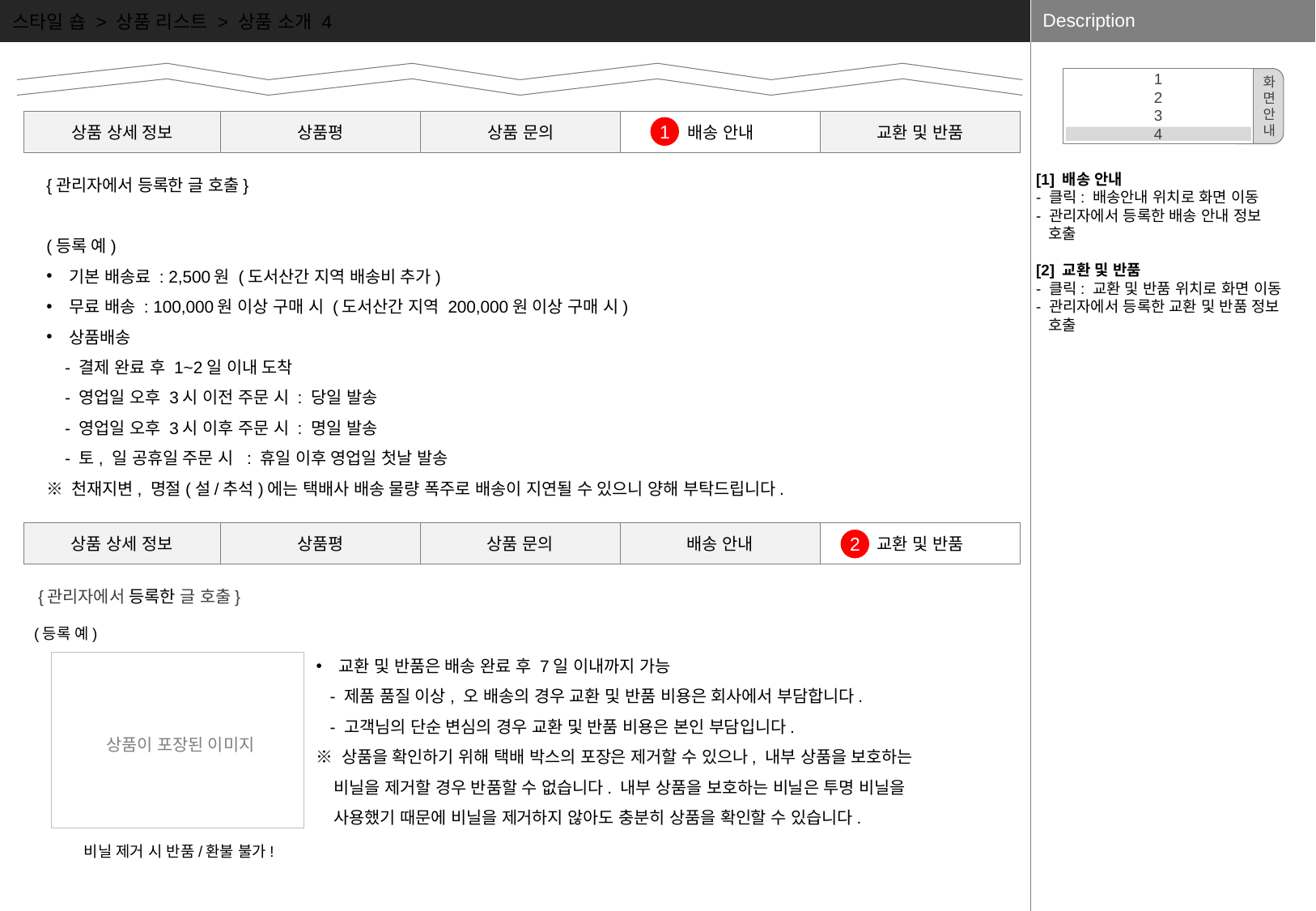

스타일 숍 > 상품 리스트 > 상품 소개 4

[1] 배송 안내
- 클릭: 배송안내 위치로 화면 이동
- 관리자에서 등록한 배송 안내 정보
  호출

[2] 교환 및 반품
- 클릭: 교환 및 반품 위치로 화면 이동
- 관리자에서 등록한 교환 및 반품 정보
  호출
1
2
3
4
화
면
안
내
| 상품 상세 정보 | 상품평 | 상품 문의 | 배송 안내 | 교환 및 반품 |
| --- | --- | --- | --- | --- |
1

{관리자에서 등록한 글 호출}

(등록 예)
기본 배송료 : 2,500원 (도서산간 지역 배송비 추가)
무료 배송 : 100,000원 이상 구매 시 (도서산간 지역 200,000원 이상 구매 시)
상품배송
    - 결제 완료 후 1~2일 이내 도착
    - 영업일 오후 3시 이전 주문 시 : 당일 발송
    - 영업일 오후 3시 이후 주문 시 : 명일 발송
    - 토, 일 공휴일 주문 시  : 휴일 이후 영업일 첫날 발송
※ 천재지변, 명절(설/추석)에는 택배사 배송 물량 폭주로 배송이 지연될 수 있으니 양해 부탁드립니다.
| 상품 상세 정보 | 상품평 | 상품 문의 | 배송 안내 | 교환 및 반품 |
| --- | --- | --- | --- | --- |
2
{관리자에서 등록한 글 호출}
(등록 예)
교환 및 반품은 배송 완료 후 7일 이내까지 가능
   - 제품 품질 이상, 오 배송의 경우 교환 및 반품 비용은 회사에서 부담합니다.
   - 고객님의 단순 변심의 경우 교환 및 반품 비용은 본인 부담입니다.
※ 상품을 확인하기 위해 택배 박스의 포장은 제거할 수 있으나, 내부 상품을 보호하는
   비닐을 제거할 경우 반품할 수 없습니다. 내부 상품을 보호하는 비닐은 투명 비닐을
   사용했기 때문에 비닐을 제거하지 않아도 충분히 상품을 확인할 수 있습니다.
|  |
| --- |
상품이 포장된 이미지
비닐 제거 시 반품/환불 불가!